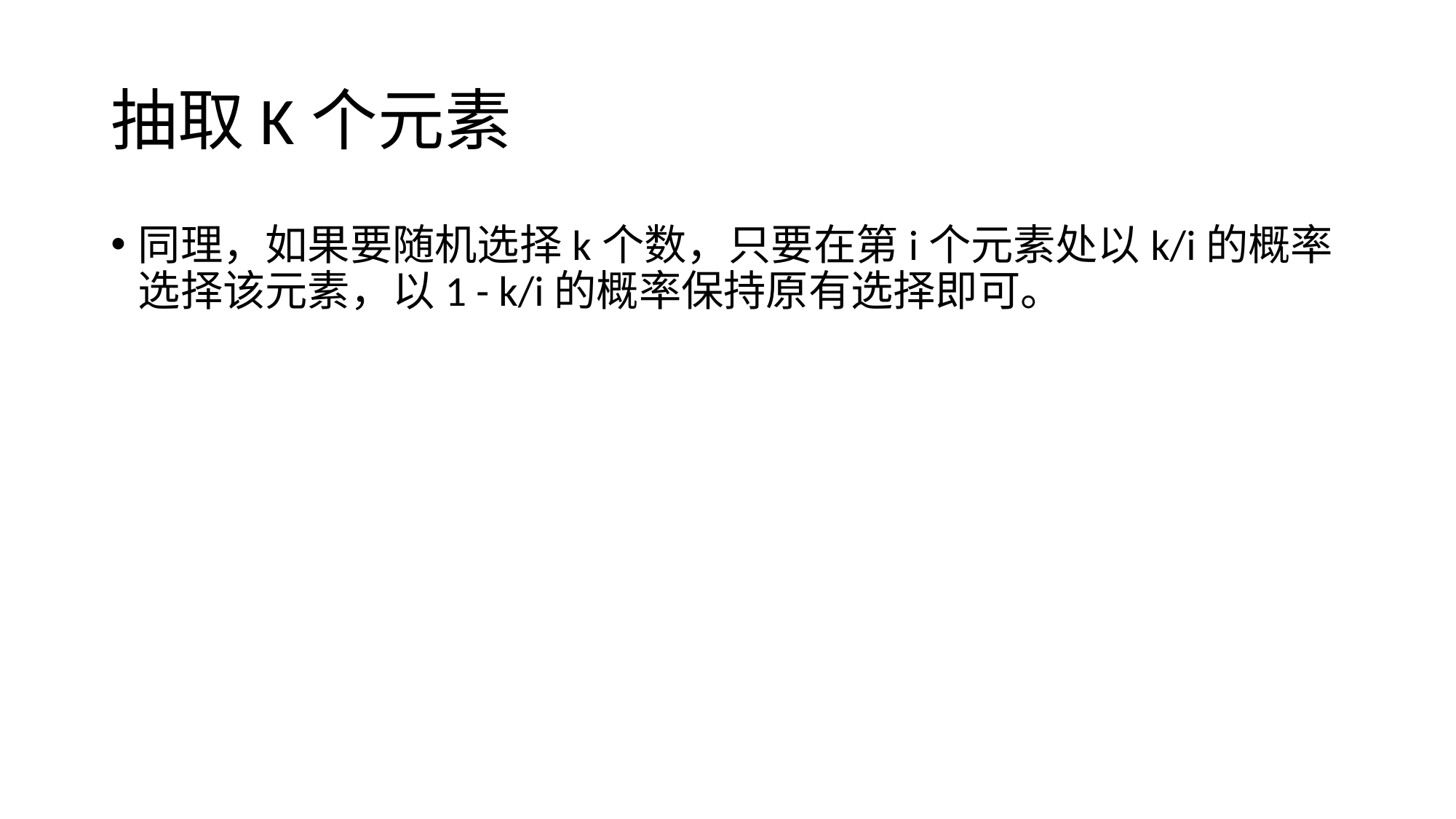

# 抽取K个元素
同理，如果要随机选择k个数，只要在第i个元素处以k/i的概率选择该元素，以1 - k/i的概率保持原有选择即可。